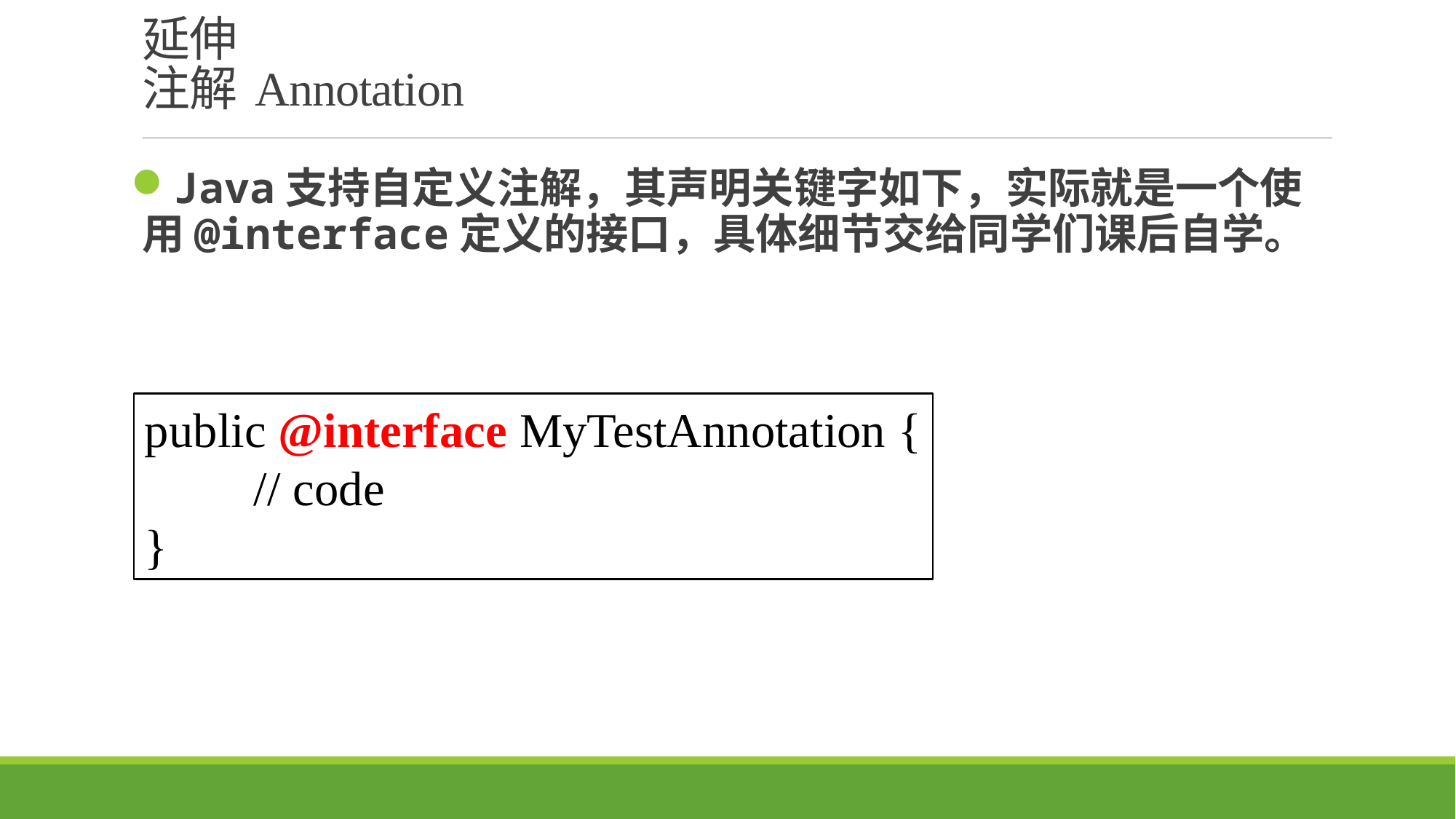

# 延伸 注解 Annotation
Java支持自定义注解，其声明关键字如下，实际就是一个使用@interface定义的接口，具体细节交给同学们课后自学。
public @interface MyTestAnnotation {
	// code
}